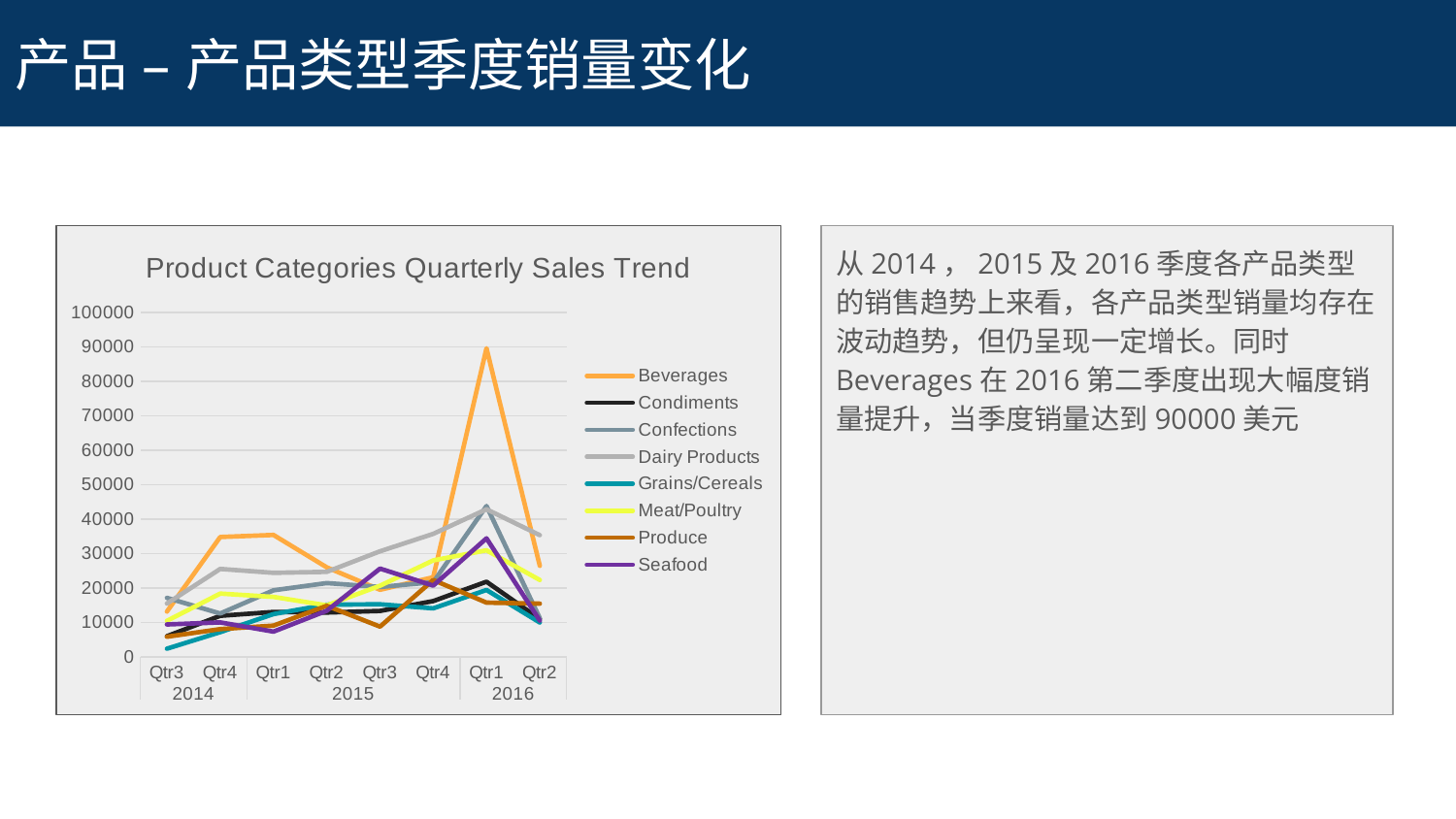

# 产品 – 产品类型季度销量变化

### Chart: Product Categories Quarterly Sales Trend

| Category | Beverages | Condiments | Confections | Dairy Products | Grains/Cereals | Meat/Poultry | Produce | Seafood |
|---|---|---|---|---|---|---|---|---|
| Qtr3 | 13137.779999999999 | 5988.4 | 17118.925 | 15457.640000000001 | 2346.66 | 10448.38 | 5837.92 | 9392.865 |
| Qtr4 | 34781.22 | 11911.985 | 12566.625 | 25522.81 | 7161.26 | 18365.28 | 8047.860000000001 | 9998.36 |
| Qtr1 | 35386.88 | 13026.07 | 19316.915 | 24380.14 | 12409.1 | 17402.350000000002 | 9061.32 | 7306.15 |
| Qtr2 | 25982.024999999998 | 12852.695 | 21403.322500000002 | 24666.975 | 15157.5 | 14932.45 | 14817.16 | 13364.9175 |
| Qtr3 | 19452.850000000002 | 13315.0375 | 20276.8175 | 30634.2 | 15244.525 | 20640.510000000002 | 8761.275 | 25612.555 |
| Qtr4 | 23102.55 | 16174.787500000002 | 21660.6955 | 35706.325 | 14060.7 | 27999.798000000003 | 22301.012499999997 | 20675.595 |
| Qtr1 | 89606.125 | 21805.135000000002 | 43785.7965 | 42831.175 | 19408.237500000003 | 30929.1815 | 15730.0 | 34395.9025 |
| Qtr2 | 26418.75 | 10972.975 | 11228.128 | 35308.020000000004 | 9956.605 | 22304.41 | 15428.0325 | 10515.3925 |
从2014，2015及2016季度各产品类型的销售趋势上来看，各产品类型销量均存在波动趋势，但仍呈现一定增长。同时Beverages在2016第二季度出现大幅度销量提升，当季度销量达到90000美元